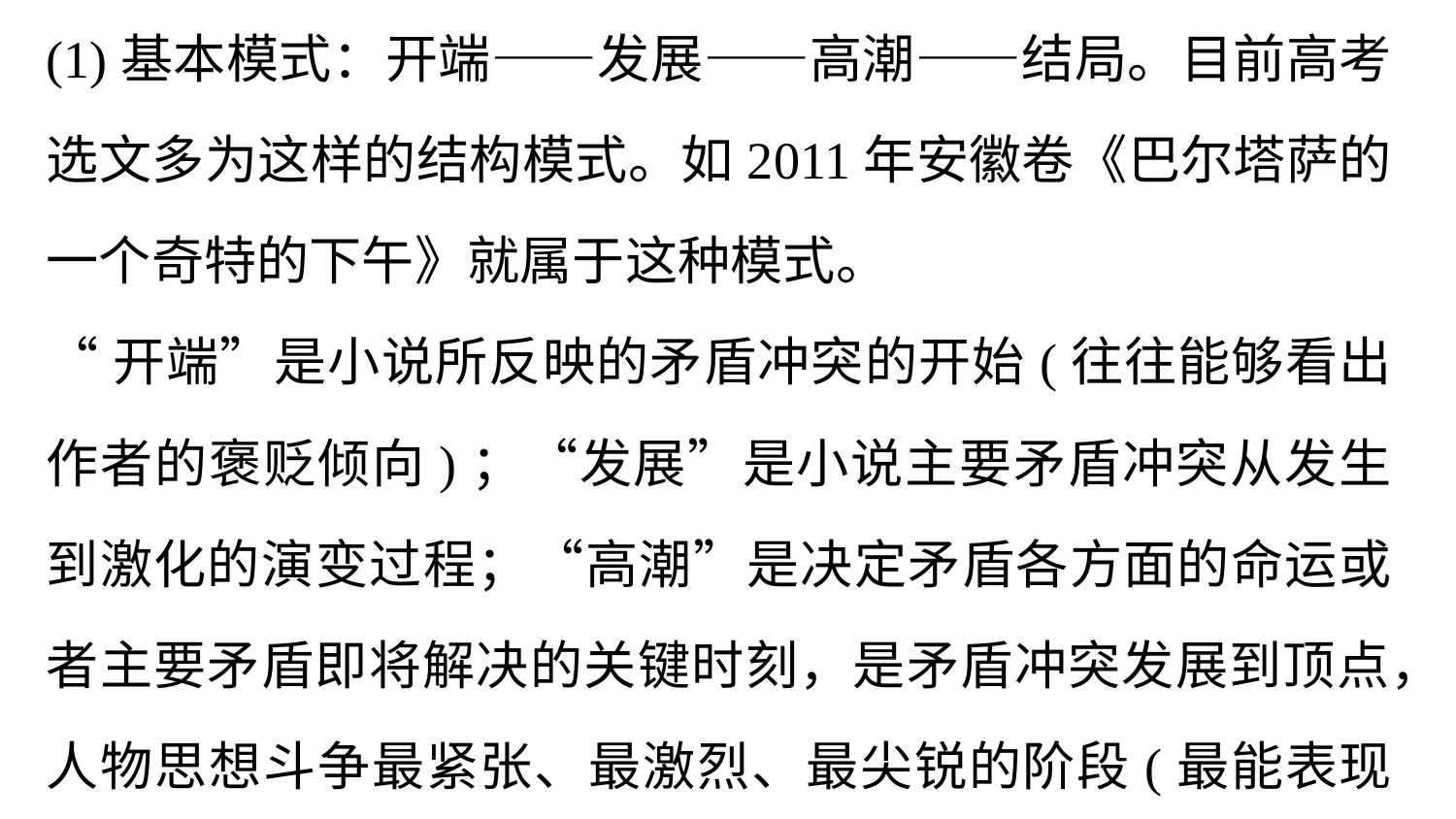

(1)基本模式：开端——发展——高潮——结局。目前高考选文多为这样的结构模式。如2011年安徽卷《巴尔塔萨的一个奇特的下午》就属于这种模式。
“开端”是小说所反映的矛盾冲突的开始(往往能够看出作者的褒贬倾向)；“发展”是小说主要矛盾冲突从发生到激化的演变过程；“高潮”是决定矛盾各方面的命运或者主要矛盾即将解决的关键时刻，是矛盾冲突发展到顶点，人物思想斗争最紧张、最激烈、最尖锐的阶段(最能表现人物